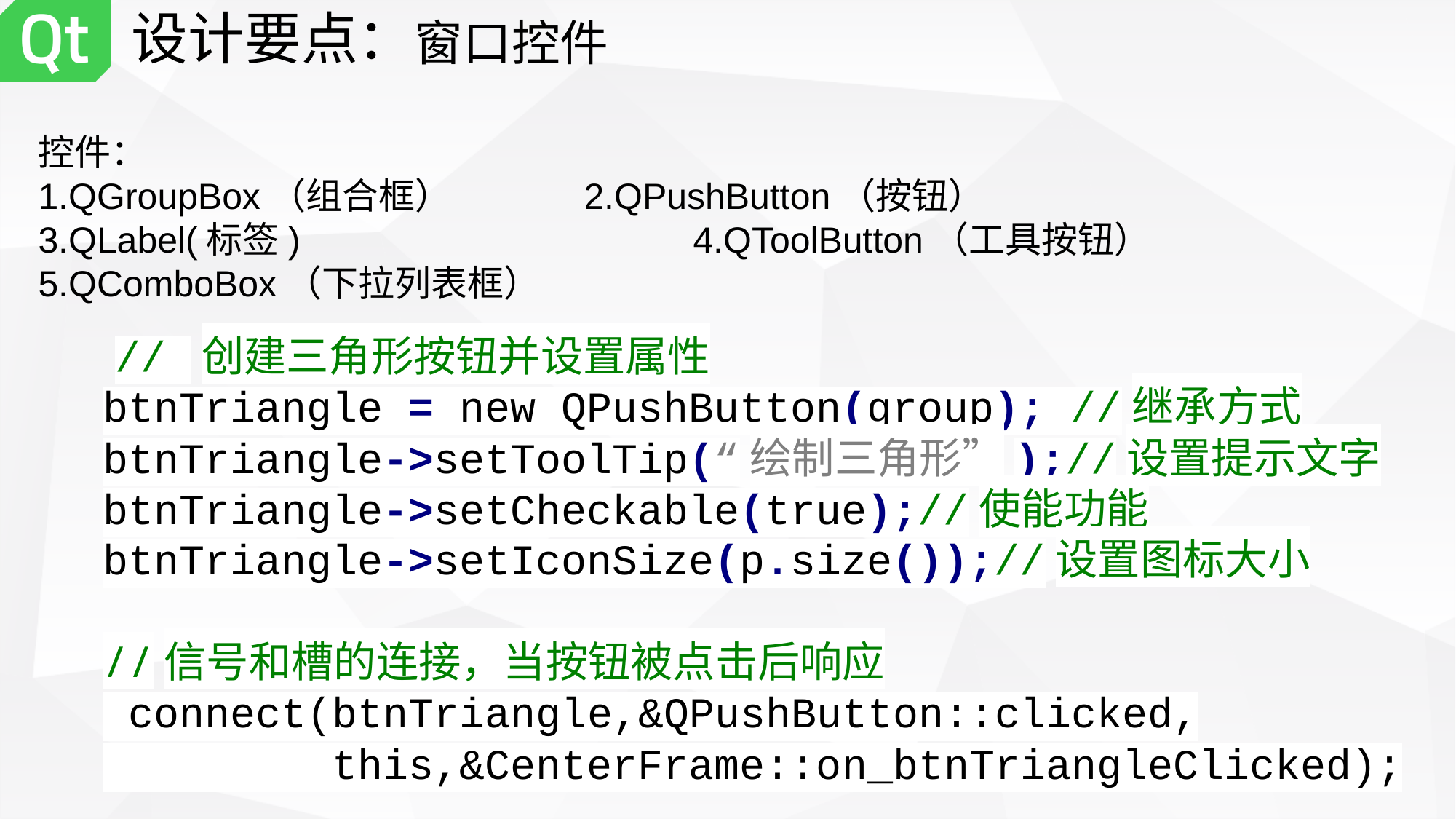

# 设计要点：
窗口控件
控件：
1.QGroupBox（组合框）           	2.QPushButton（按钮）
3.QLabel(标签)                             	4.QToolButton（工具按钮）
5.QComboBox（下拉列表框）
 // 创建三角形按钮并设置属性
btnTriangle = new QPushButton(group); //继承方式
btnTriangle->setToolTip(“绘制三角形”);//设置提示文字
btnTriangle->setCheckable(true);//使能功能
btnTriangle->setIconSize(p.size());//设置图标大小

//信号和槽的连接，当按钮被点击后响应
 connect(btnTriangle,&QPushButton::clicked,
         this,&CenterFrame::on_btnTriangleClicked);